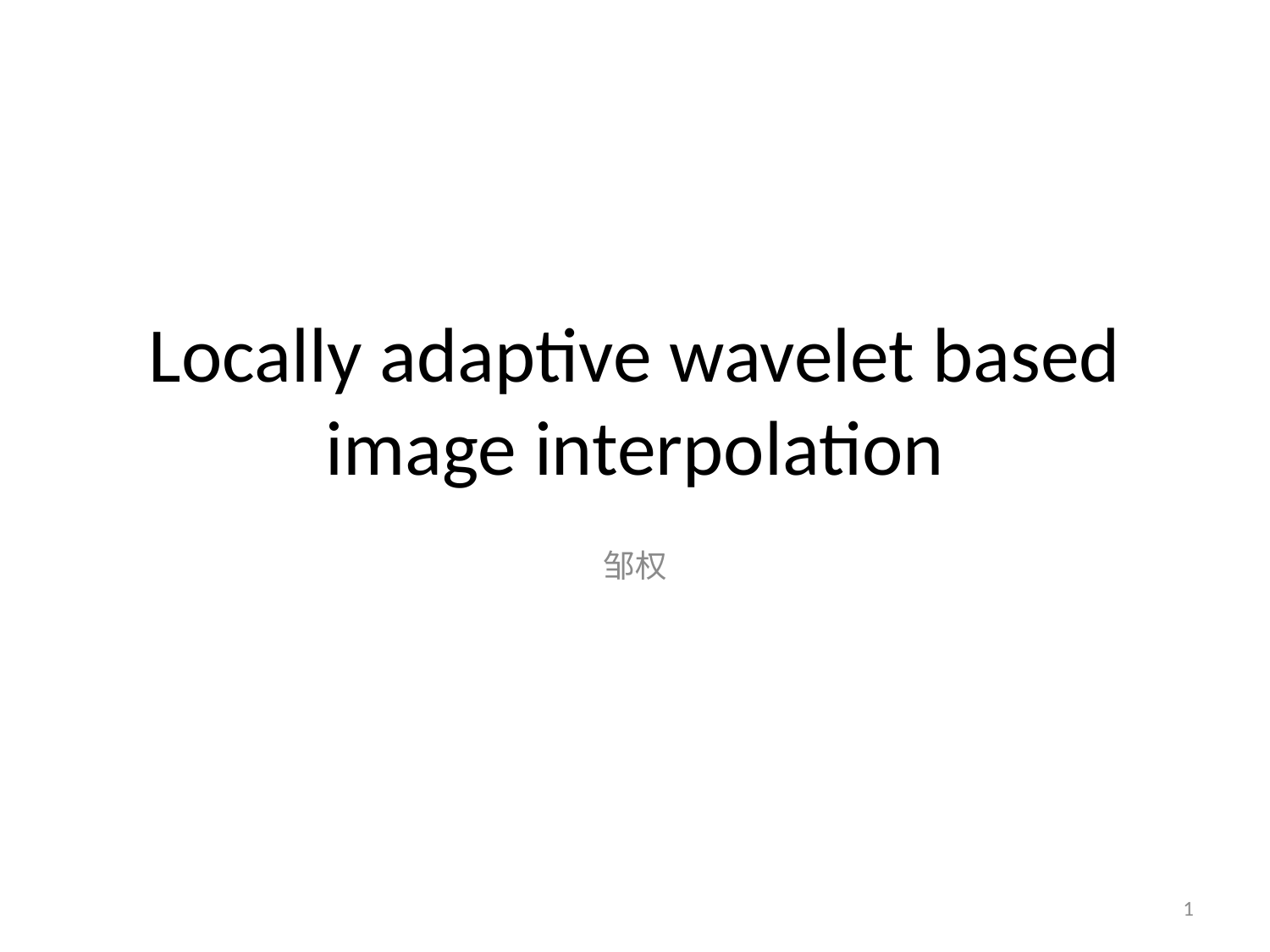

# Locally adaptive wavelet based image interpolation
邹权
1